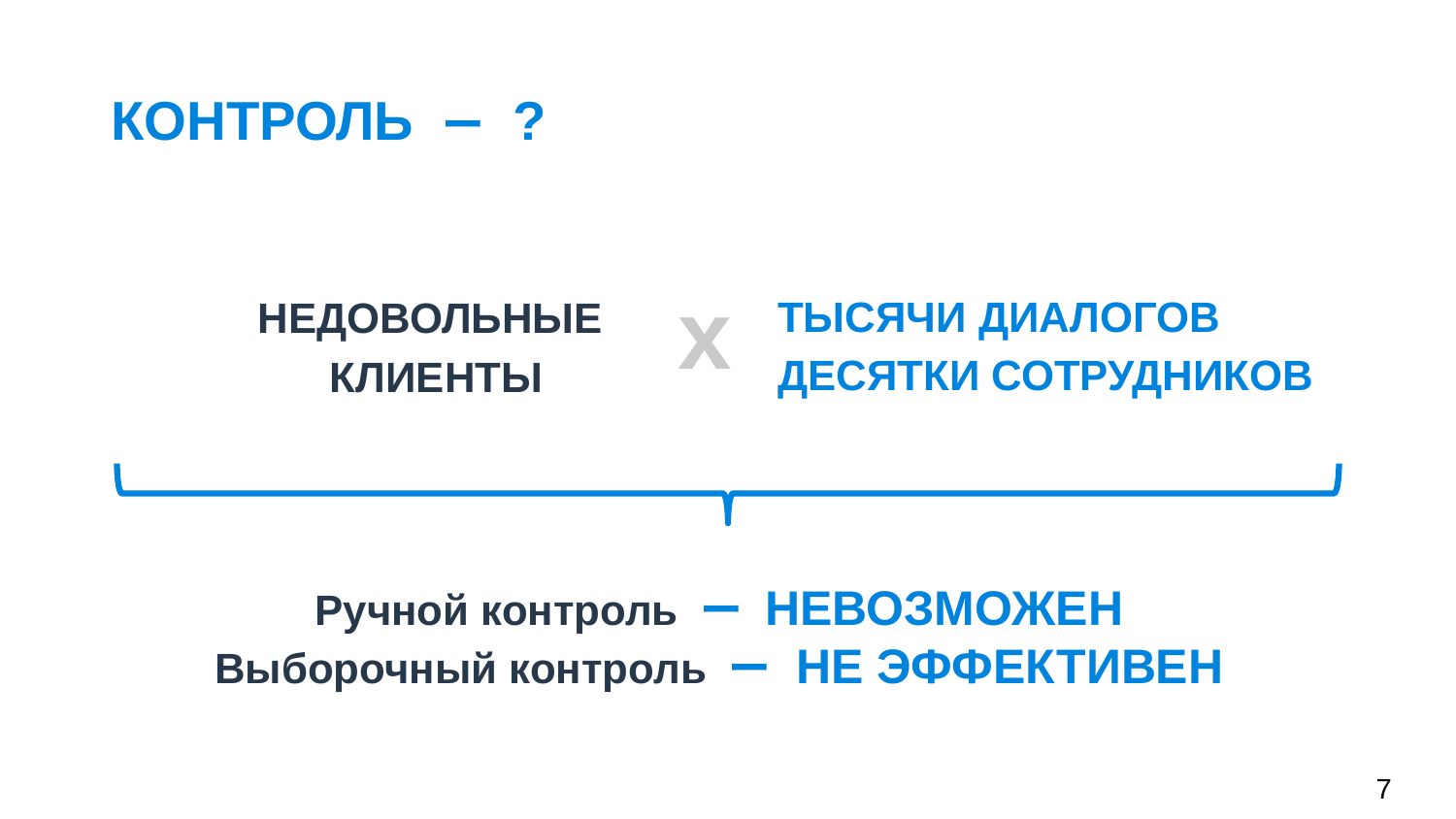

КОНТРОЛЬ ー ?
х
ТЫСЯЧИ ДИАЛОГОВ
ДЕСЯТКИ СОТРУДНИКОВ
НЕДОВОЛЬНЫЕ
КЛИЕНТЫ
Ручной контроль ー НЕВОЗМОЖЕН
Выборочный контроль ー НЕ ЭФФЕКТИВЕН

7